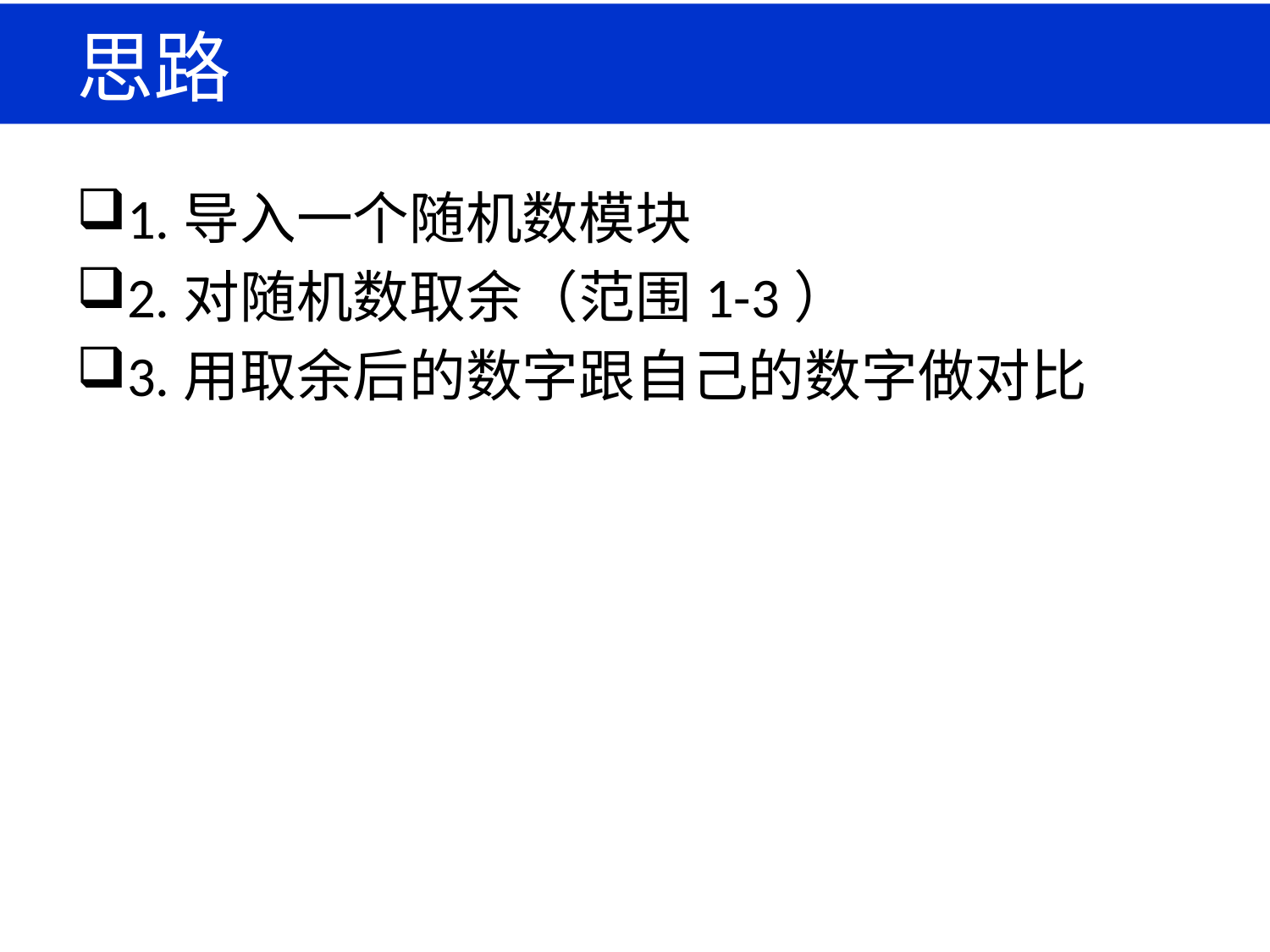

# 思路
1.导入一个随机数模块
2.对随机数取余（范围1-3）
3.用取余后的数字跟自己的数字做对比